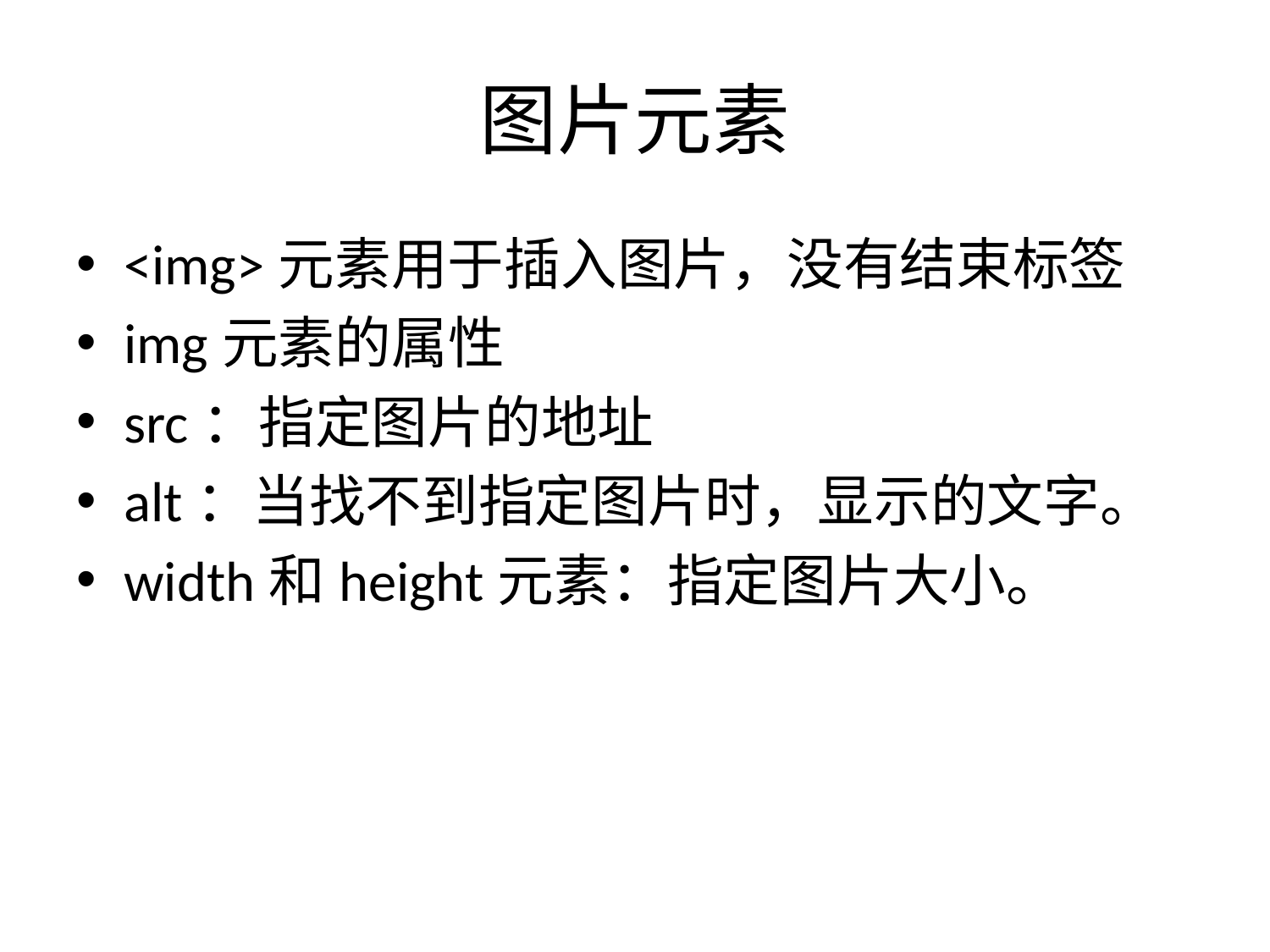

# 图片元素
<img>元素用于插入图片，没有结束标签
img元素的属性
src：指定图片的地址
alt：当找不到指定图片时，显示的文字。
width和height元素：指定图片大小。